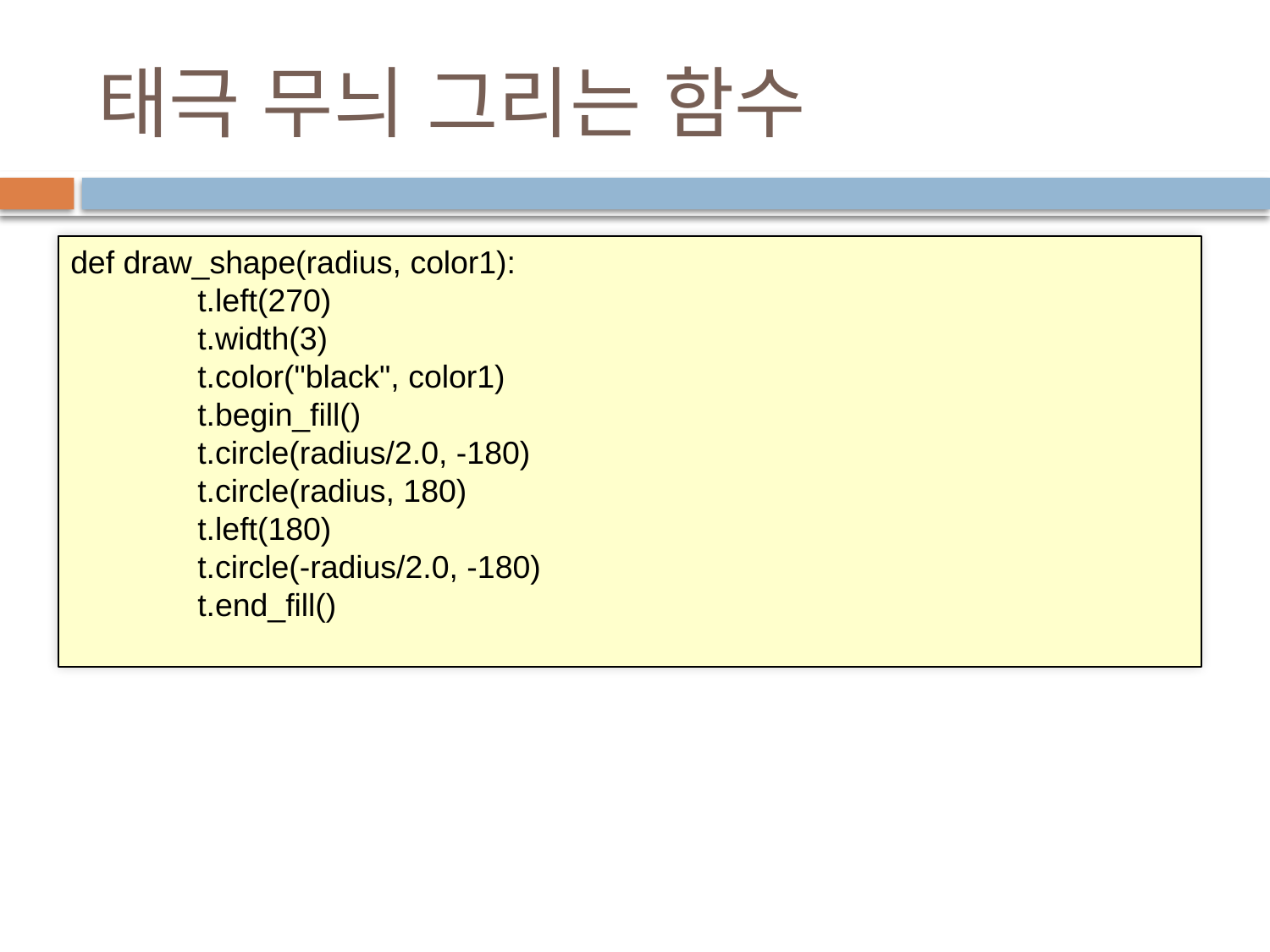

# 태극 무늬 그리는 함수

def draw_shape(radius, color1):
	t.left(270)
	t.width(3)
	t.color("black", color1)
	t.begin_fill()
	t.circle(radius/2.0, -180)
	t.circle(radius, 180)
	t.left(180)
	t.circle(-radius/2.0, -180)
	t.end_fill()